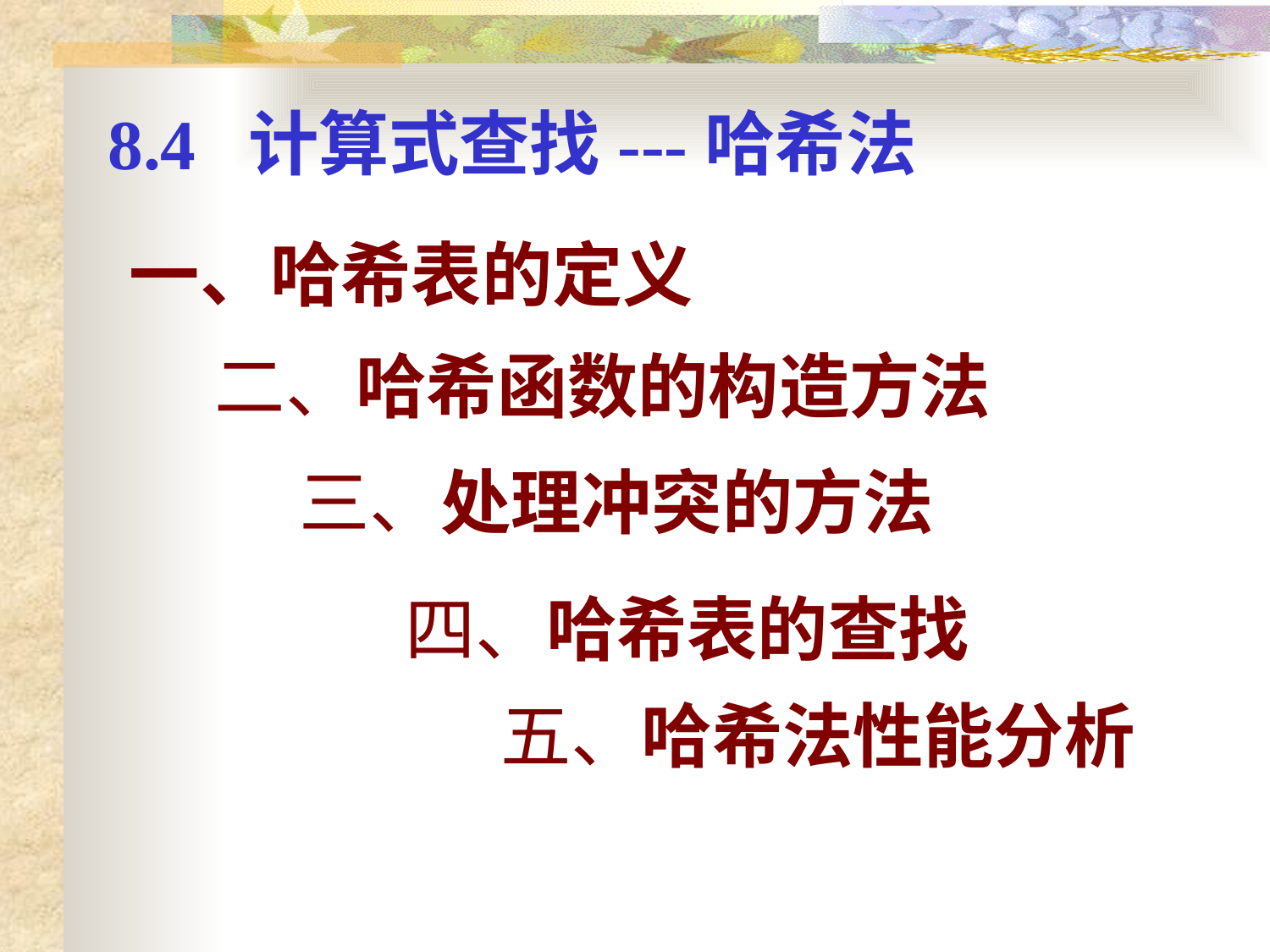

# 8.4  计算式查找---哈希法
 一、哈希表的定义
二、哈希函数的构造方法
三、处理冲突的方法
四、哈希表的查找
五、哈希法性能分析